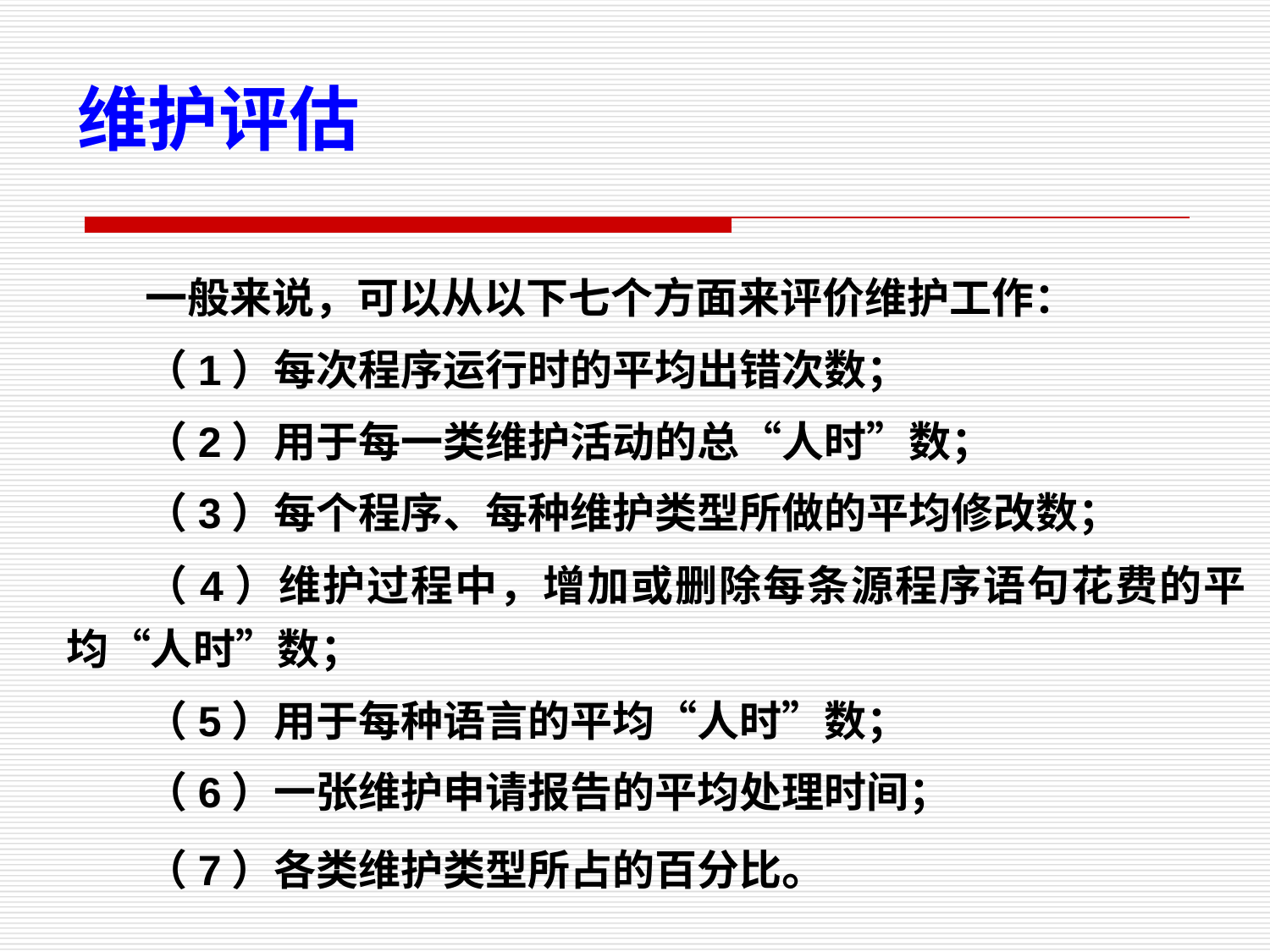

维护评估
一般来说，可以从以下七个方面来评价维护工作：
（1）每次程序运行时的平均出错次数；
（2）用于每一类维护活动的总“人时”数；
（3）每个程序、每种维护类型所做的平均修改数；
（4）维护过程中，增加或删除每条源程序语句花费的平均“人时”数；
（5）用于每种语言的平均“人时”数；
（6）一张维护申请报告的平均处理时间；
（7）各类维护类型所占的百分比。